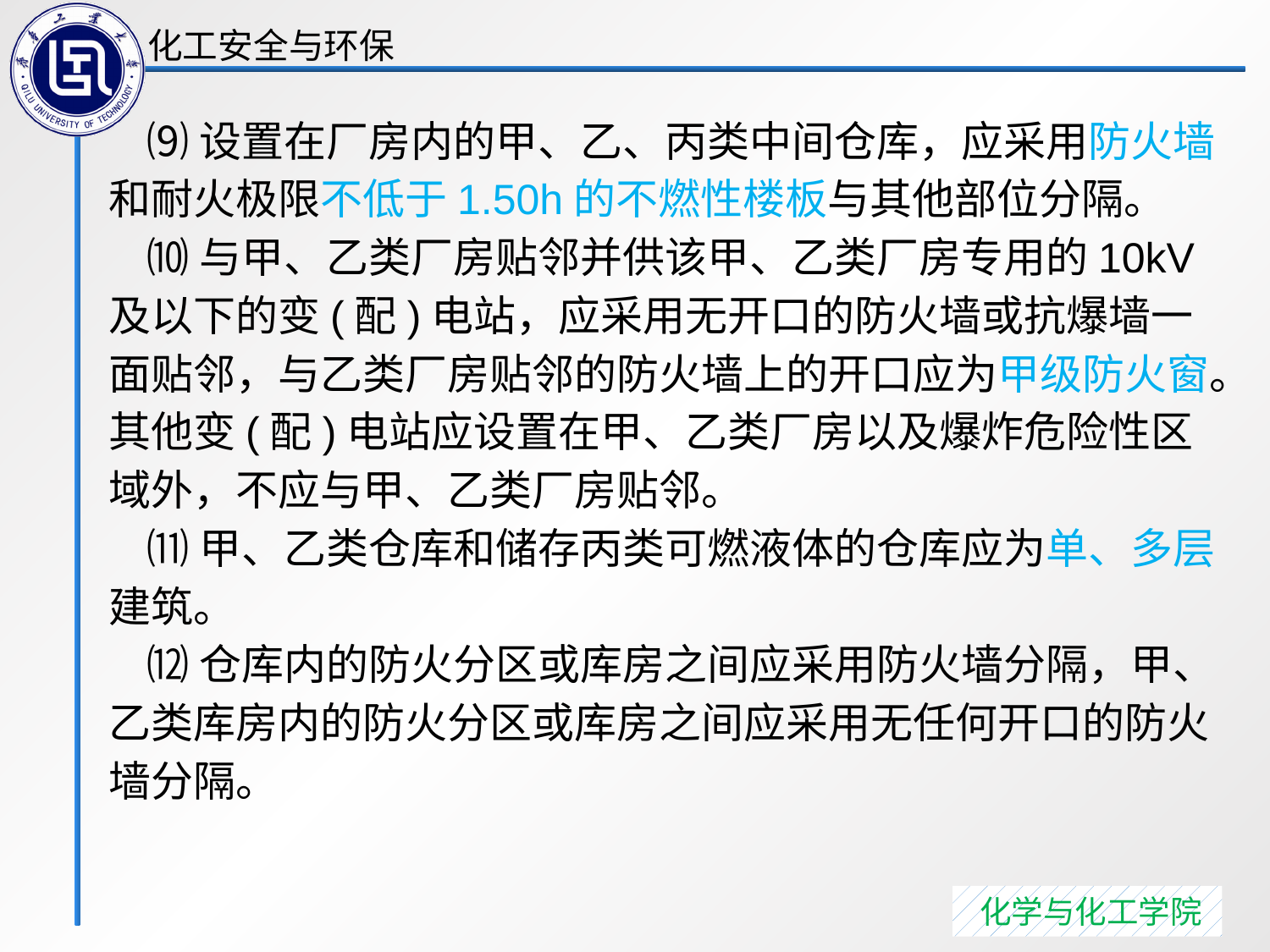

⑼设置在厂房内的甲、乙、丙类中间仓库，应采用防火墙和耐火极限不低于1.50h的不燃性楼板与其他部位分隔。
    ⑽与甲、乙类厂房贴邻并供该甲、乙类厂房专用的10kV及以下的变(配)电站，应采用无开口的防火墙或抗爆墙一面贴邻，与乙类厂房贴邻的防火墙上的开口应为甲级防火窗。其他变(配)电站应设置在甲、乙类厂房以及爆炸危险性区域外，不应与甲、乙类厂房贴邻。
    ⑾甲、乙类仓库和储存丙类可燃液体的仓库应为单、多层建筑。
    ⑿仓库内的防火分区或库房之间应采用防火墙分隔，甲、乙类库房内的防火分区或库房之间应采用无任何开口的防火墙分隔。